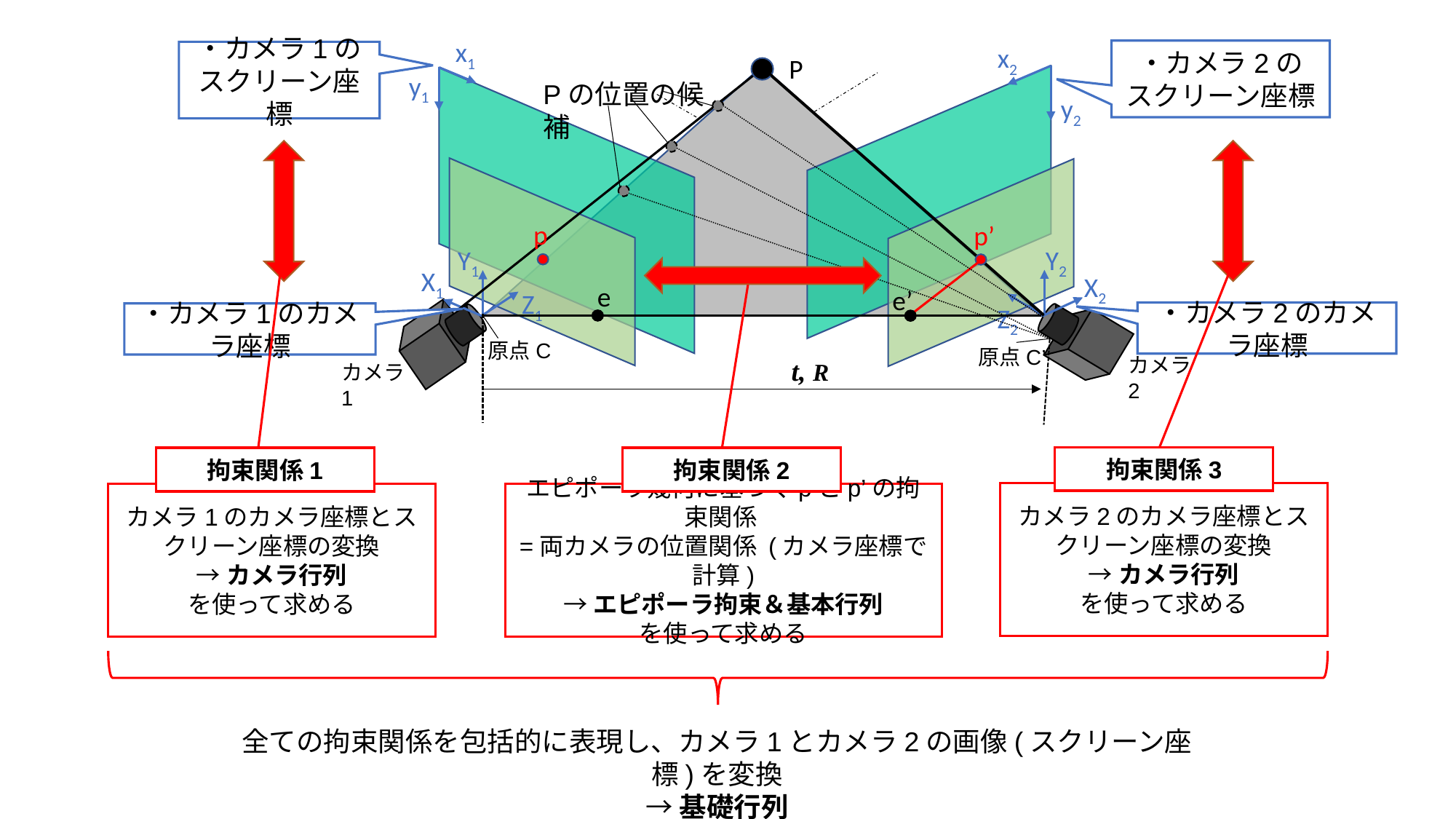

x1
x2
・カメラ2の
スクリーン座標
・カメラ1の
スクリーン座標
P

y1

Pの位置の候補

y2

p
p’
Y2
Y1

X1
X2
e
e’
Z1
Z2
・カメラ2のカメラ座標
・カメラ1のカメラ座標

原点C
原点C’
カメラ2
t, R
カメラ1
拘束関係3
拘束関係1
拘束関係2
カメラ2のカメラ座標とスクリーン座標の変換
→カメラ行列
を使って求める
カメラ1のカメラ座標とスクリーン座標の変換
→カメラ行列
を使って求める
エピポーラ幾何に基づくpとp’の拘束関係
=両カメラの位置関係 (カメラ座標で計算)
→エピポーラ拘束＆基本行列
を使って求める
全ての拘束関係を包括的に表現し、カメラ1とカメラ2の画像(スクリーン座標)を変換
→基礎行列